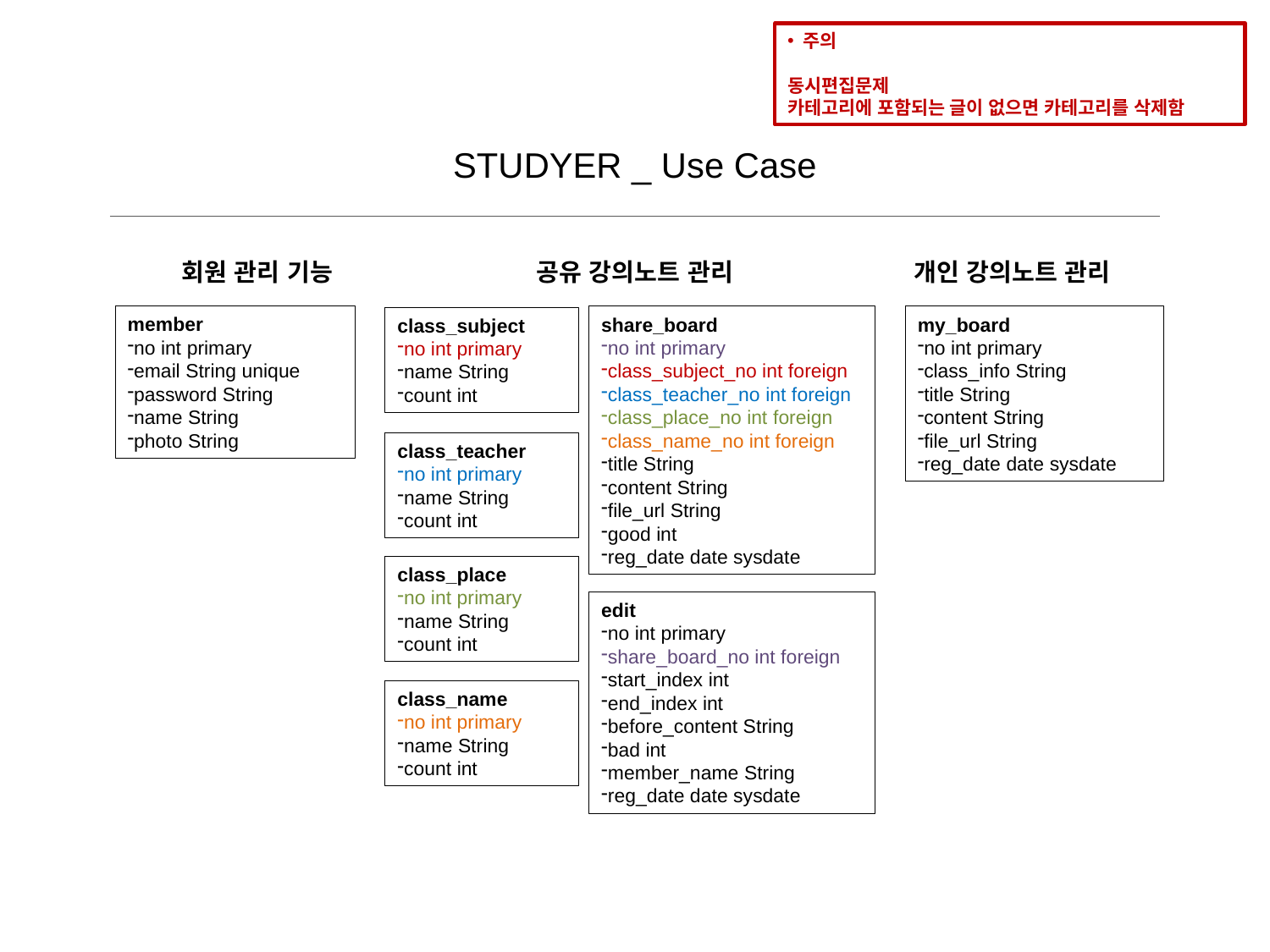

주의

동시편집문제
카테고리에 포함되는 글이 없으면 카테고리를 삭제함
STUDYER _ Use Case
회원 관리 기능
공유 강의노트 관리
개인 강의노트 관리
member
no int primary
email String unique
password String
name String
photo String
share_board
no int primary
class_subject_no int foreign
class_teacher_no int foreign
class_place_no int foreign
class_name_no int foreign
title String
content String
file_url String
good int
reg_date date sysdate
my_board
no int primary
class_info String
title String
content String
file_url String
reg_date date sysdate
class_subject
no int primary
name String
count int
class_teacher
no int primary
name String
count int
class_place
no int primary
name String
count int
edit
no int primary
share_board_no int foreign
start_index int
end_index int
before_content String
bad int
member_name String
reg_date date sysdate
class_name
no int primary
name String
count int